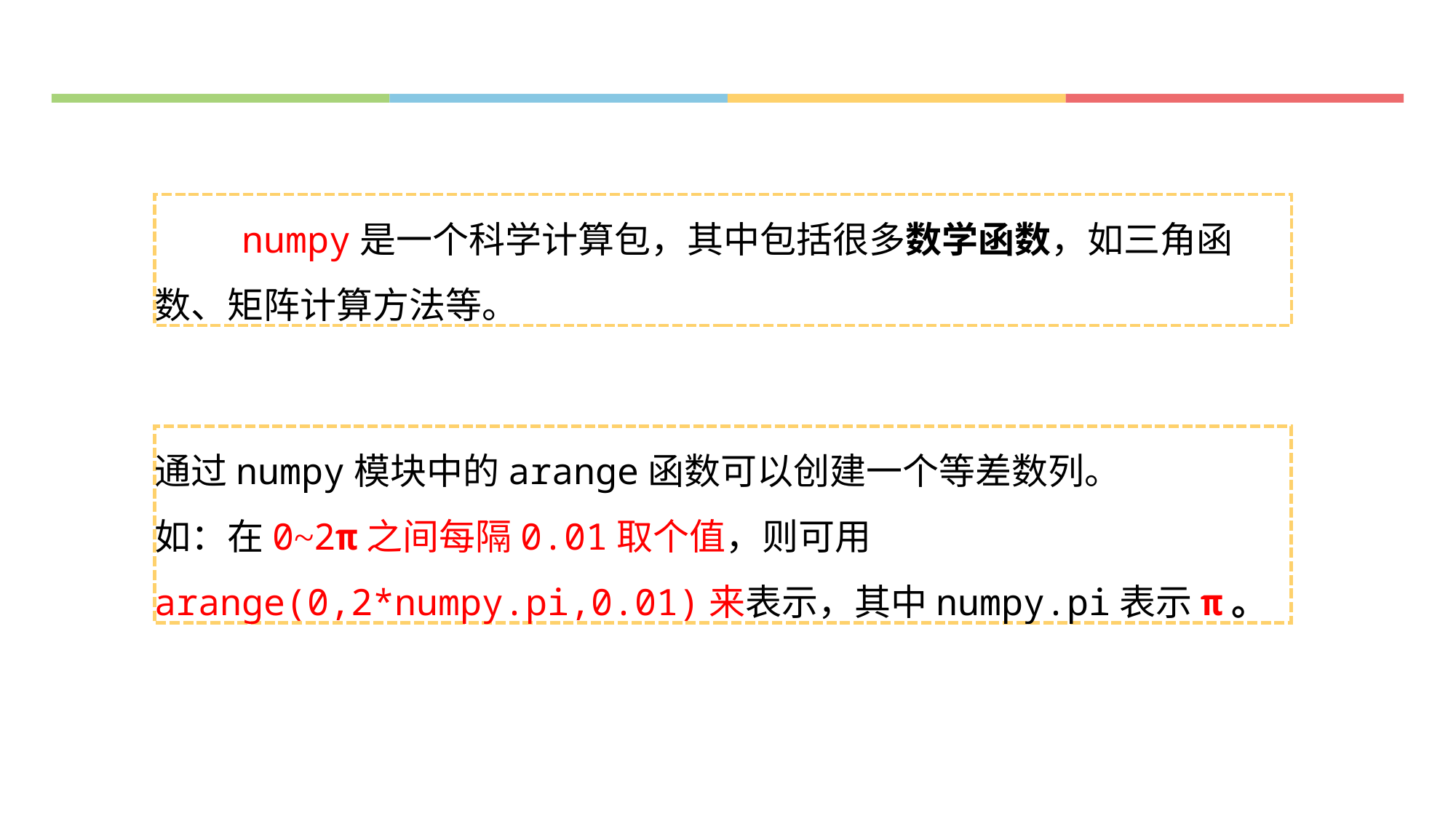

numpy是一个科学计算包，其中包括很多数学函数，如三角函数、矩阵计算方法等。
通过numpy模块中的arange函数可以创建一个等差数列。
如：在0~2π之间每隔0.01取个值，则可用arange(0,2*numpy.pi,0.01)来表示，其中numpy.pi表示π。